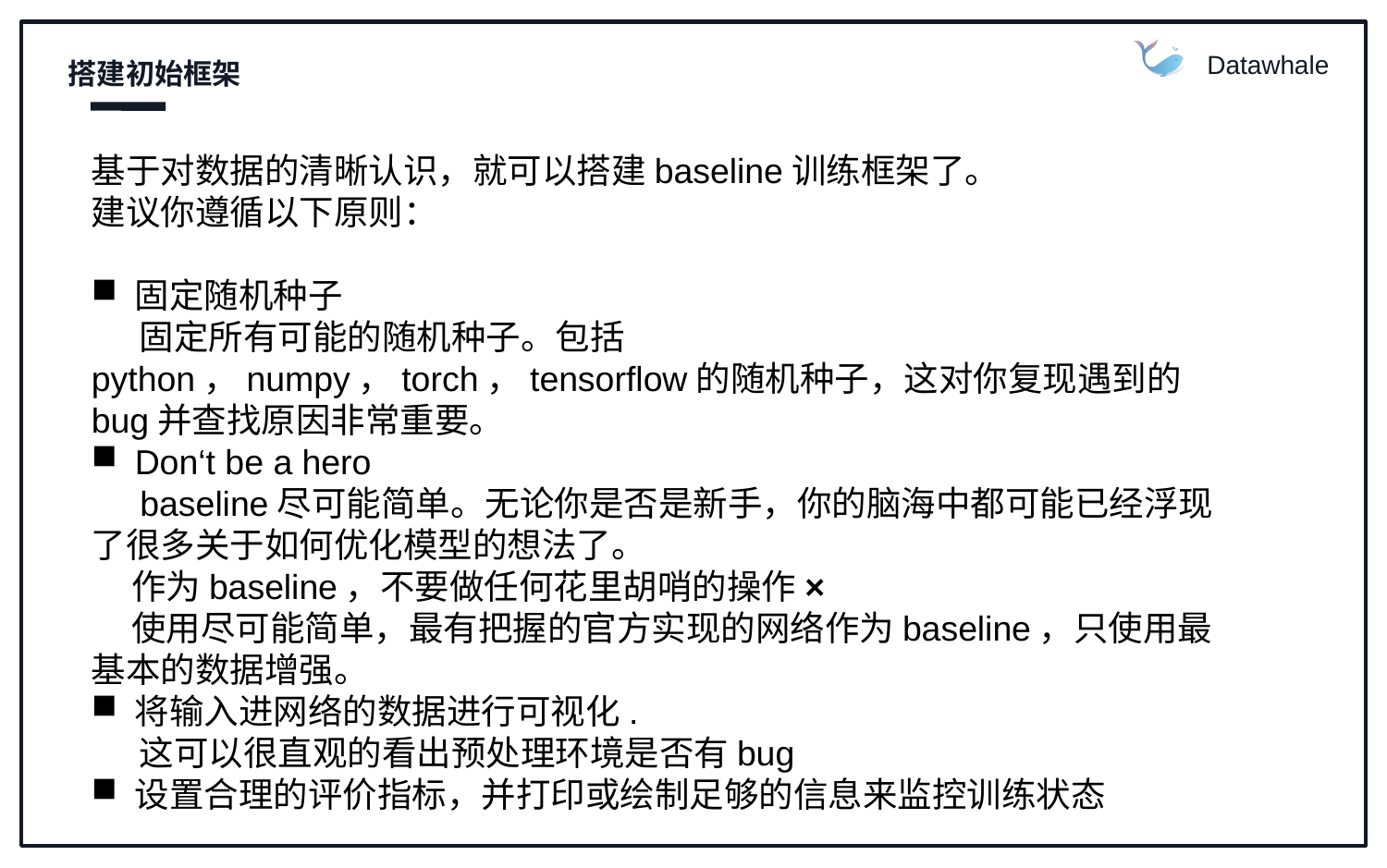

Datawhale

搭建初始框架

基于对数据的清晰认识，就可以搭建baseline训练框架了。
建议你遵循以下原则：

固定随机种子
     固定所有可能的随机种子。包括python，numpy，torch，tensorflow的随机种子，这对你复现遇到的bug并查找原因非常重要。
Don‘t be a hero
     baseline尽可能简单。无论你是否是新手，你的脑海中都可能已经浮现了很多关于如何优化模型的想法了。
    作为baseline，不要做任何花里胡哨的操作×
    使用尽可能简单，最有把握的官方实现的网络作为baseline，只使用最基本的数据增强。
将输入进网络的数据进行可视化.
     这可以很直观的看出预处理环境是否有bug
设置合理的评价指标，并打印或绘制足够的信息来监控训练状态